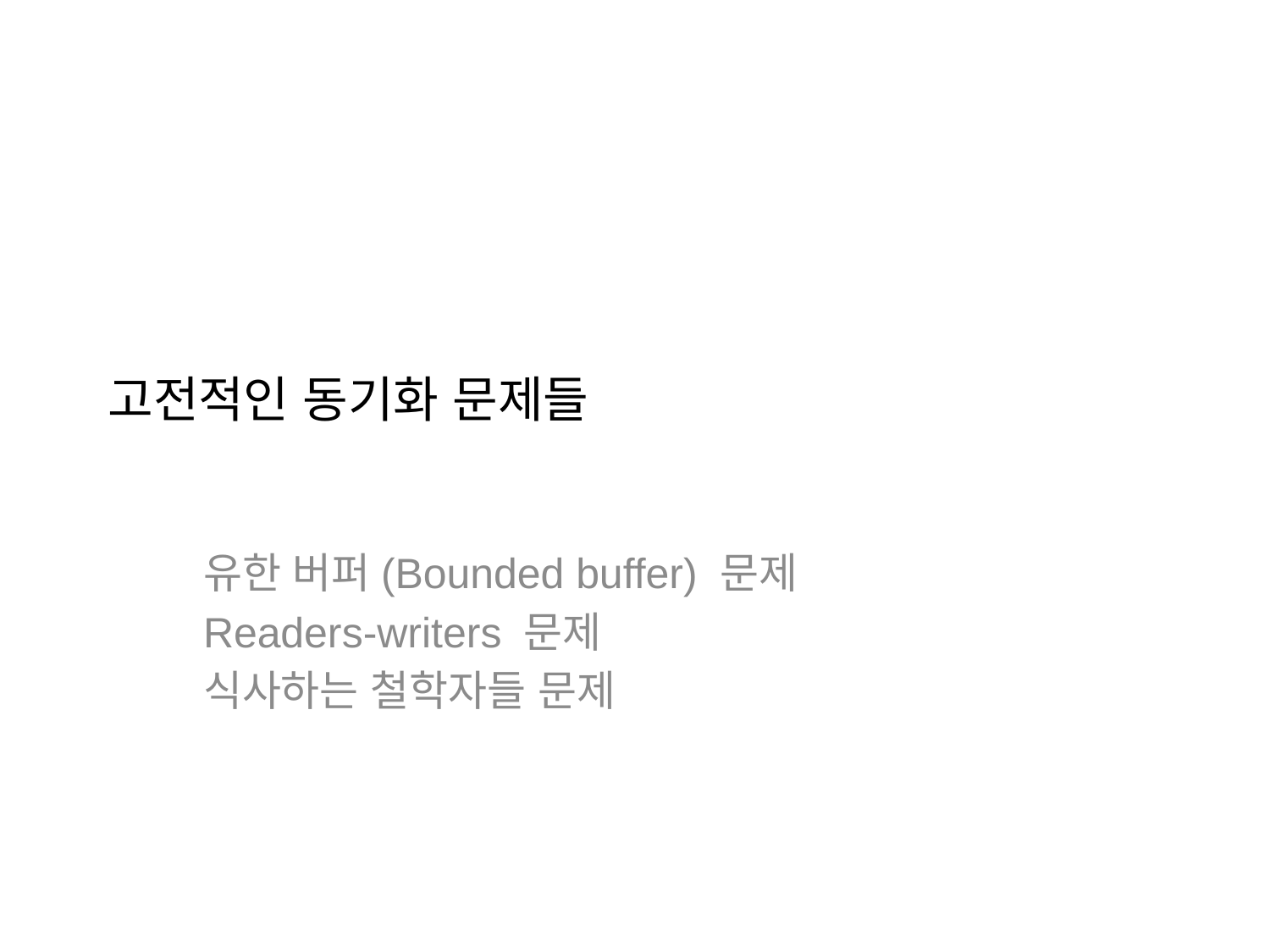

# 고전적인 동기화 문제들
유한 버퍼(Bounded buffer) 문제
Readers-writers 문제
식사하는 철학자들 문제